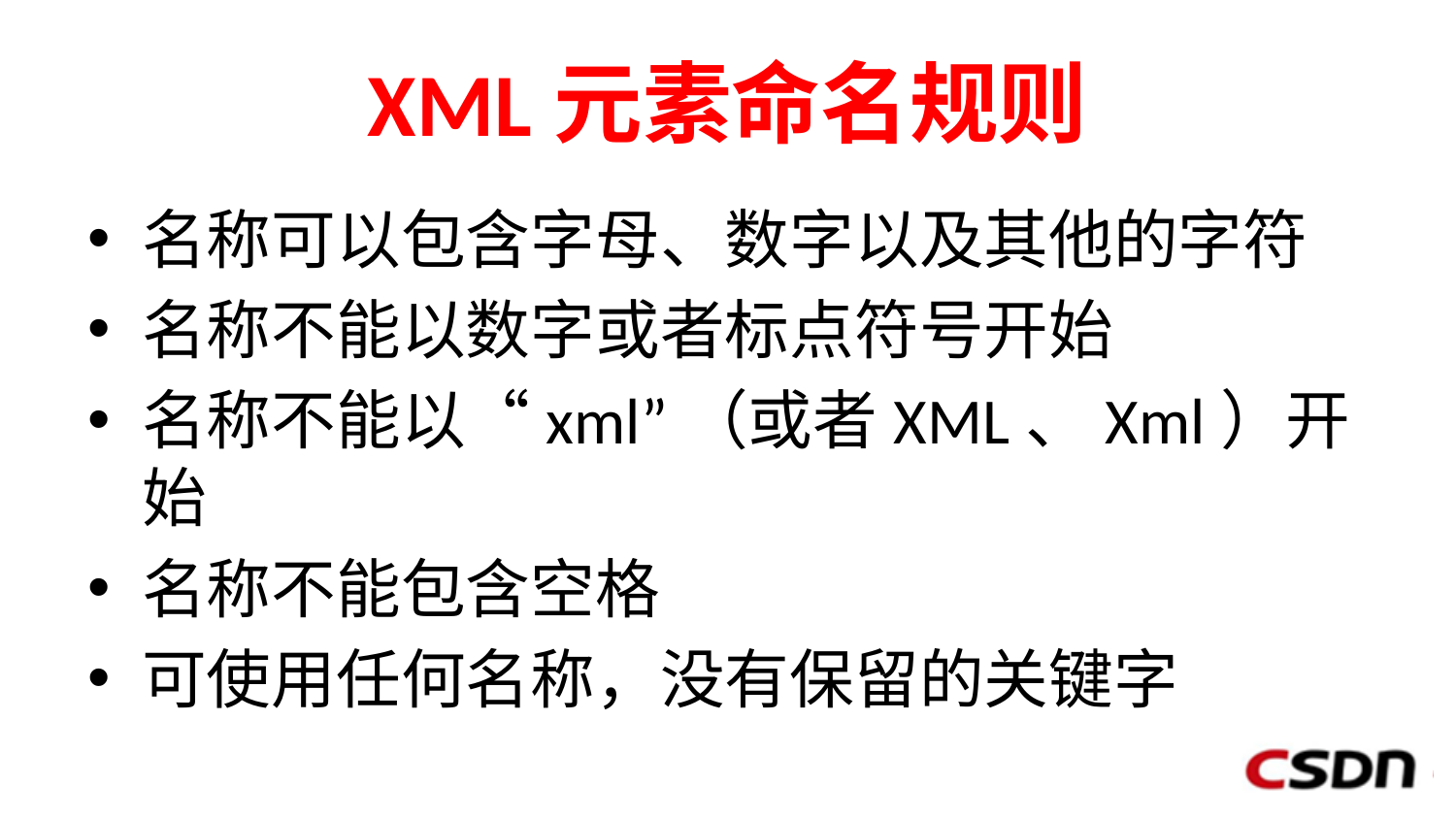

# XML元素命名规则
名称可以包含字母、数字以及其他的字符
名称不能以数字或者标点符号开始
名称不能以“xml”（或者XML、Xml）开始
名称不能包含空格
可使用任何名称，没有保留的关键字